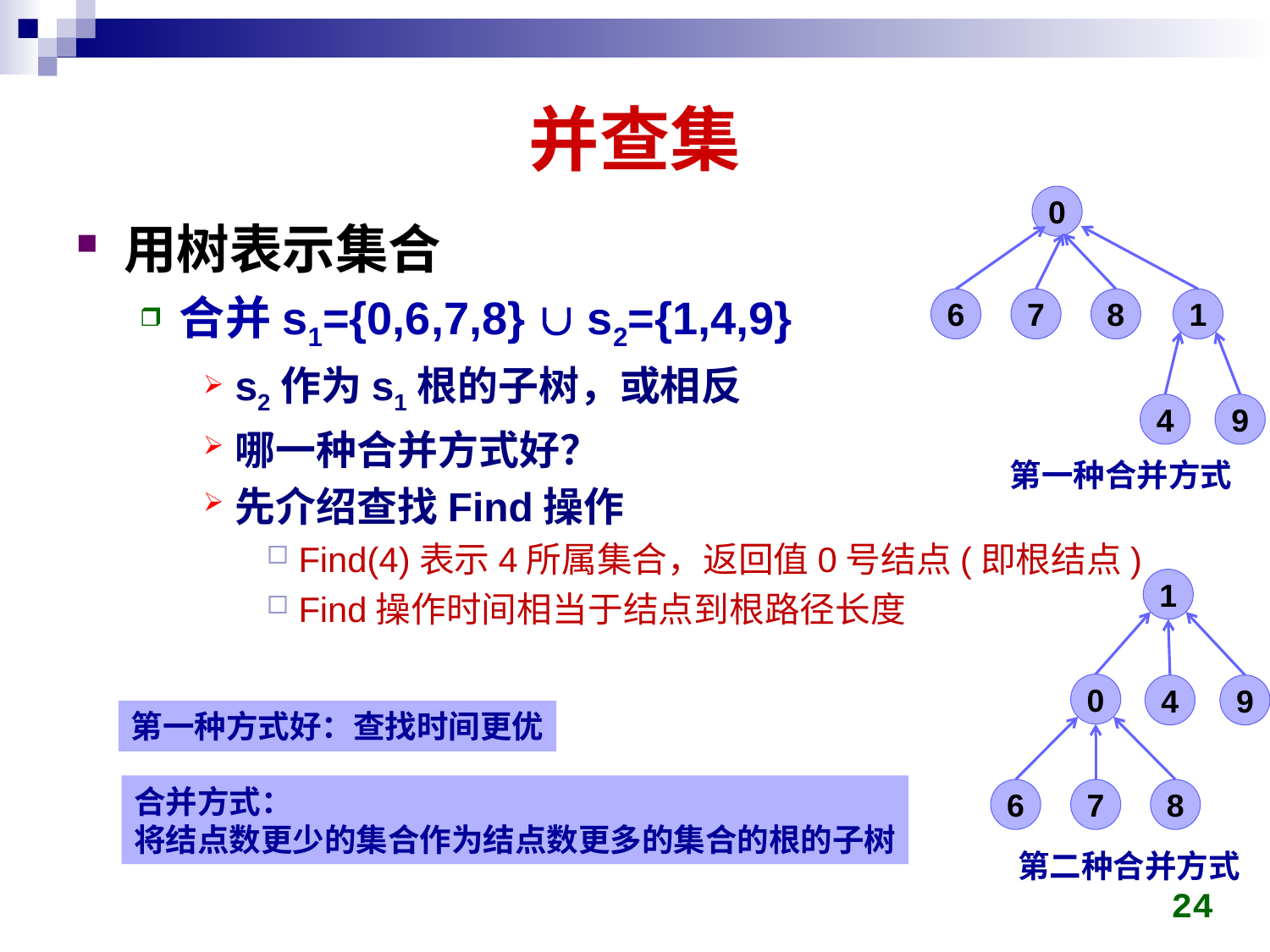

# 并查集
0
6
7
8
1
4
9
用树表示集合
合并s1={0,6,7,8} ∪ s2={1,4,9}
s2作为s1根的子树，或相反
哪一种合并方式好？
先介绍查找Find操作
Find(4)表示4所属集合，返回值0号结点(即根结点)
Find操作时间相当于结点到根路径长度

第一种合并方式
1
0
4
9
6
7
8
第一种方式好：查找时间更优
合并方式：
将结点数更少的集合作为结点数更多的集合的根的子树
第二种合并方式
24